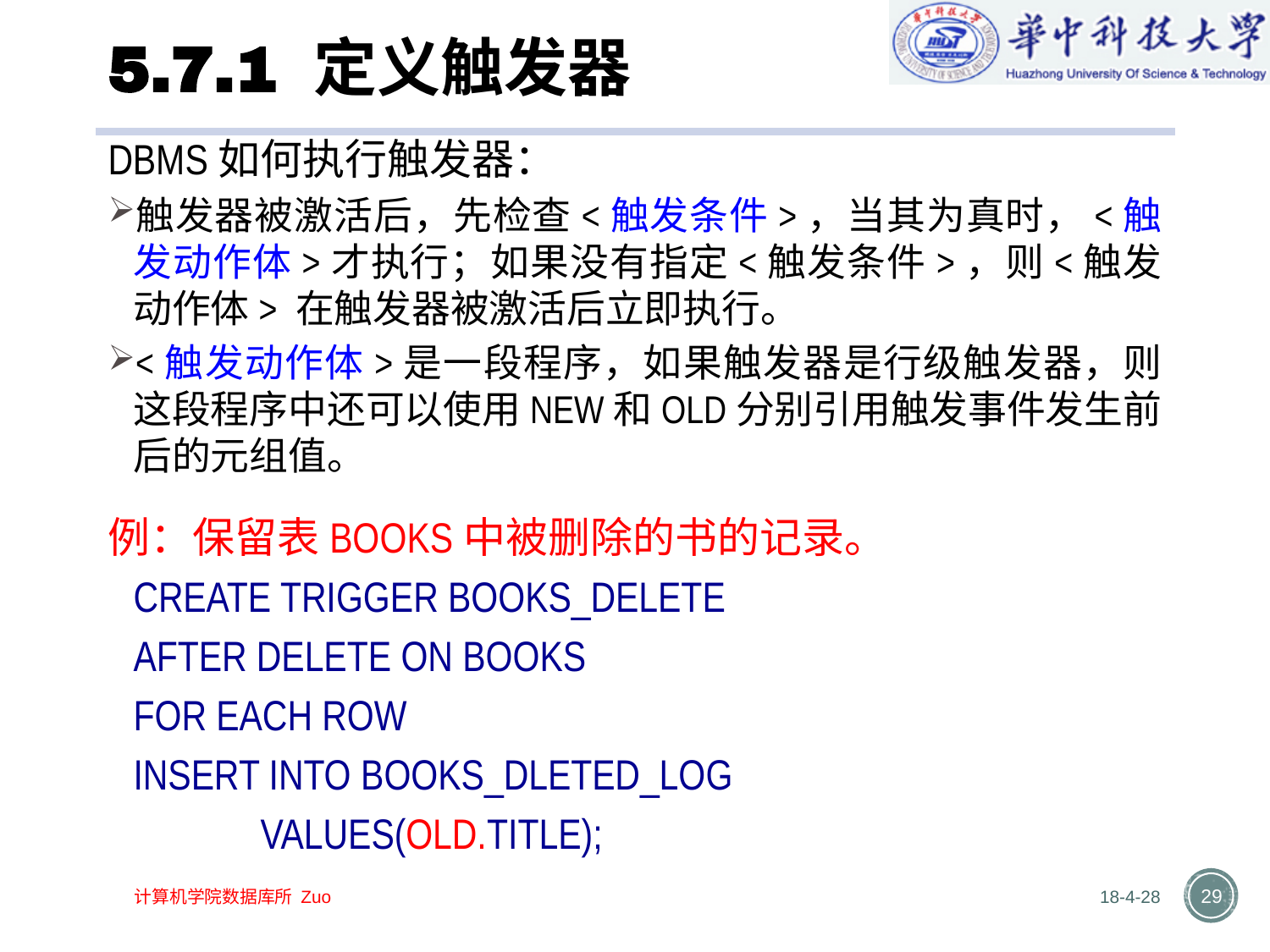

# 5.7.1 定义触发器
DBMS如何执行触发器：
触发器被激活后，先检查<触发条件>，当其为真时，<触发动作体>才执行；如果没有指定<触发条件>，则<触发动作体> 在触发器被激活后立即执行。
<触发动作体>是一段程序，如果触发器是行级触发器，则这段程序中还可以使用NEW和OLD分别引用触发事件发生前后的元组值。

例：保留表BOOKS中被删除的书的记录。
	CREATE TRIGGER BOOKS_DELETE
	AFTER DELETE ON BOOKS
	FOR EACH ROW
	INSERT INTO BOOKS_DLETED_LOG
		VALUES(OLD.TITLE);

18-4-28
29